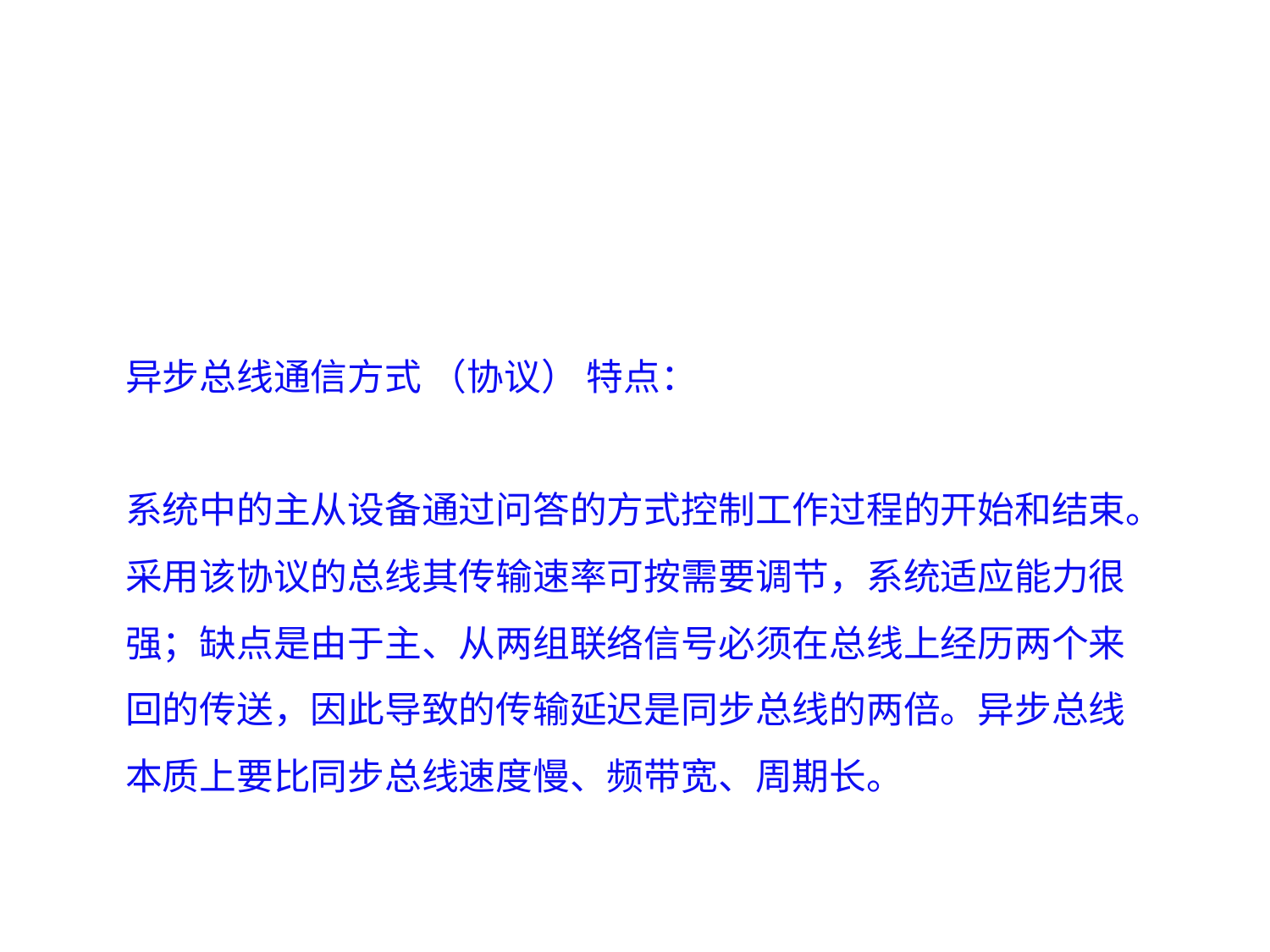

异步总线通信方式 （协议） 特点：

系统中的主从设备通过问答的方式控制工作过程的开始和结束。采用该协议的总线其传输速率可按需要调节，系统适应能力很强；缺点是由于主、从两组联络信号必须在总线上经历两个来回的传送，因此导致的传输延迟是同步总线的两倍。异步总线本质上要比同步总线速度慢、频带宽、周期长。